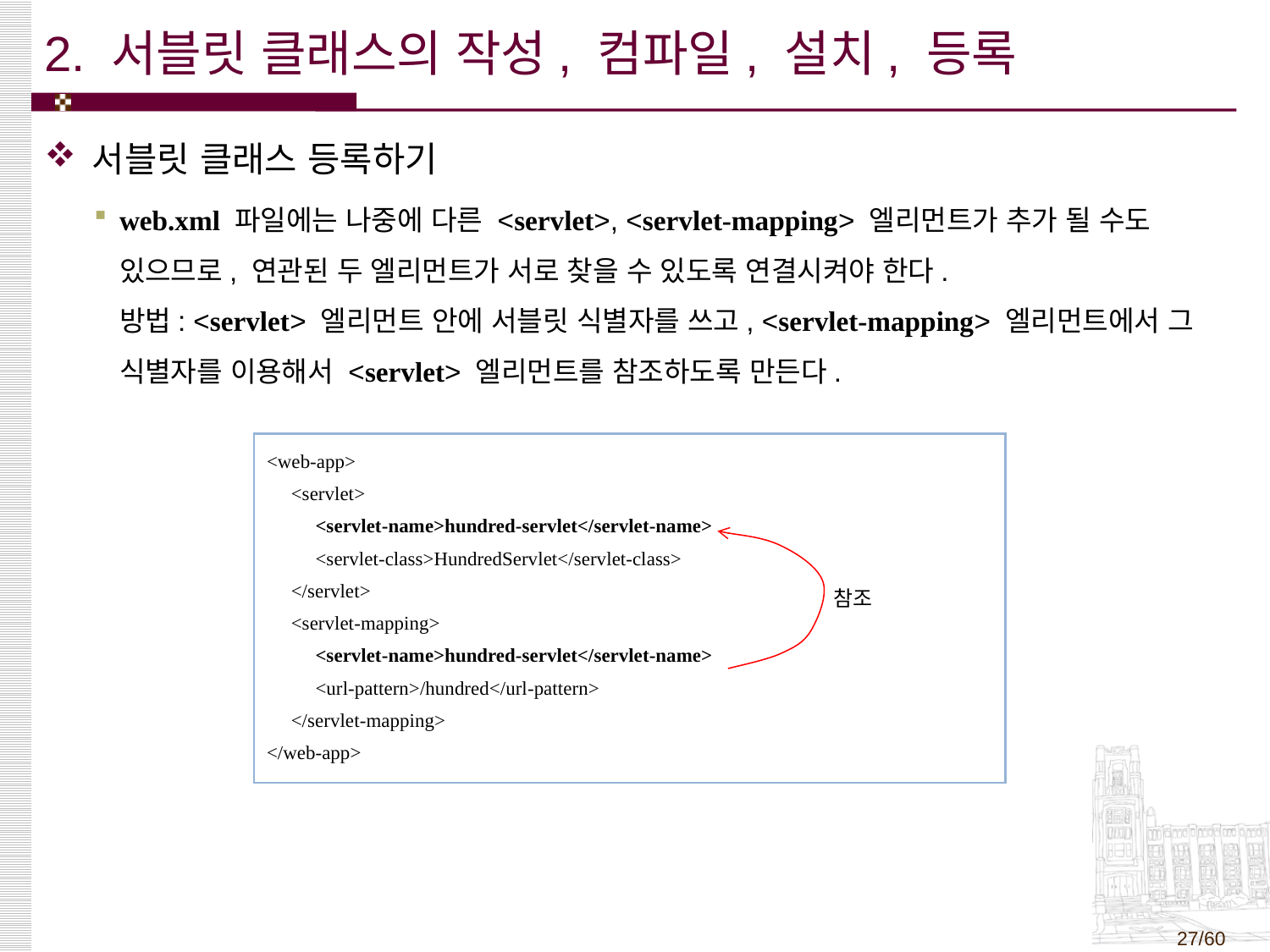

# 2. 서블릿 클래스의 작성, 컴파일, 설치, 등록
서블릿 클래스 등록하기
web.xml 파일에는 나중에 다른 <servlet>, <servlet-mapping> 엘리먼트가 추가 될 수도 있으므로, 연관된 두 엘리먼트가 서로 찾을 수 있도록 연결시켜야 한다.
방법: <servlet> 엘리먼트 안에 서블릿 식별자를 쓰고, <servlet-mapping> 엘리먼트에서 그 식별자를 이용해서 <servlet> 엘리먼트를 참조하도록 만든다.

| <web-app> <servlet> <servlet-name>hundred-servlet</servlet-name> <servlet-class>HundredServlet</servlet-class> </servlet> <servlet-mapping> <servlet-name>hundred-servlet</servlet-name> <url-pattern>/hundred</url-pattern> </servlet-mapping> </web-app> |
| --- |

참조